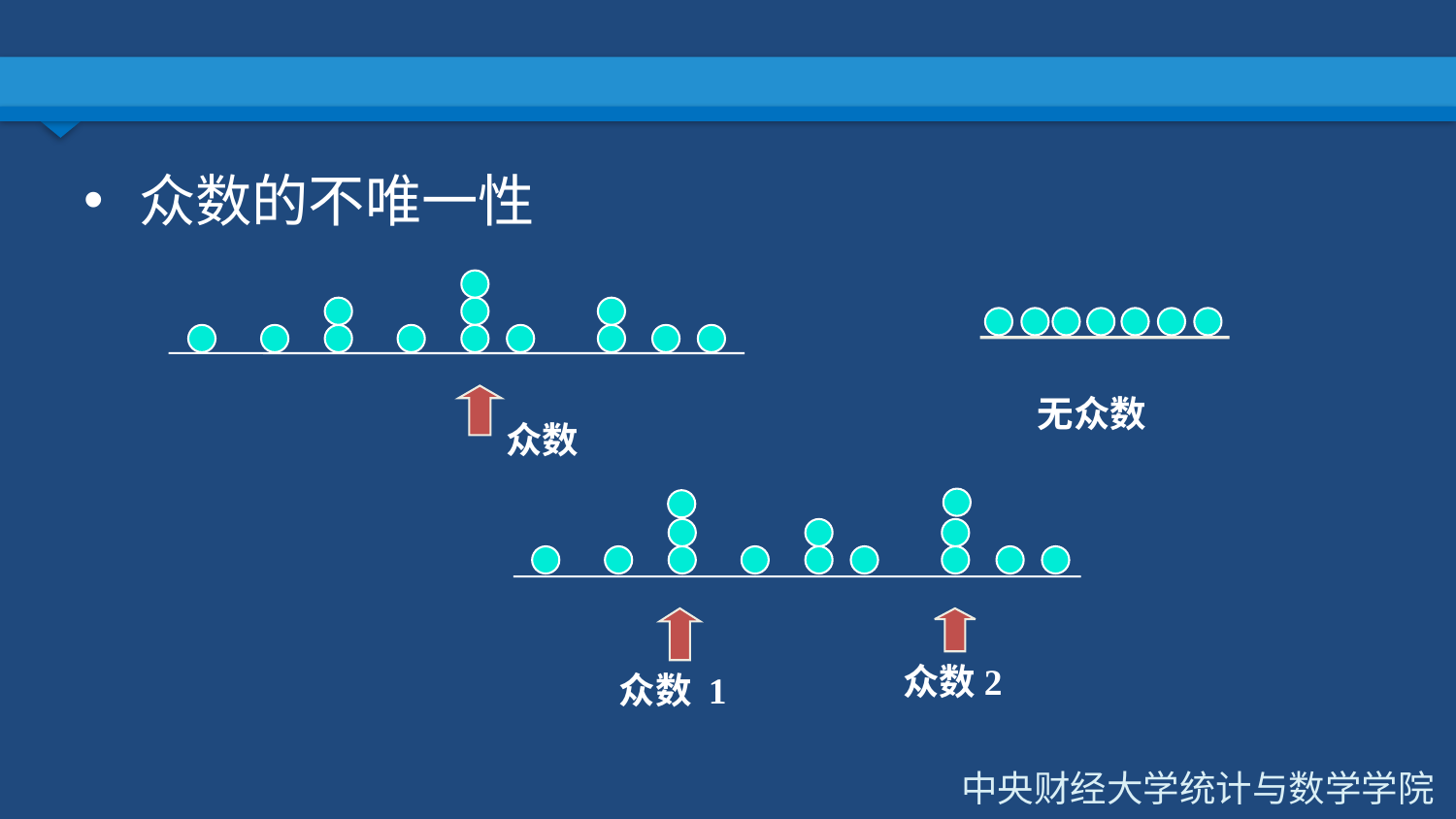

#
众数的不唯一性

众数

无众数

众数2
众数 1